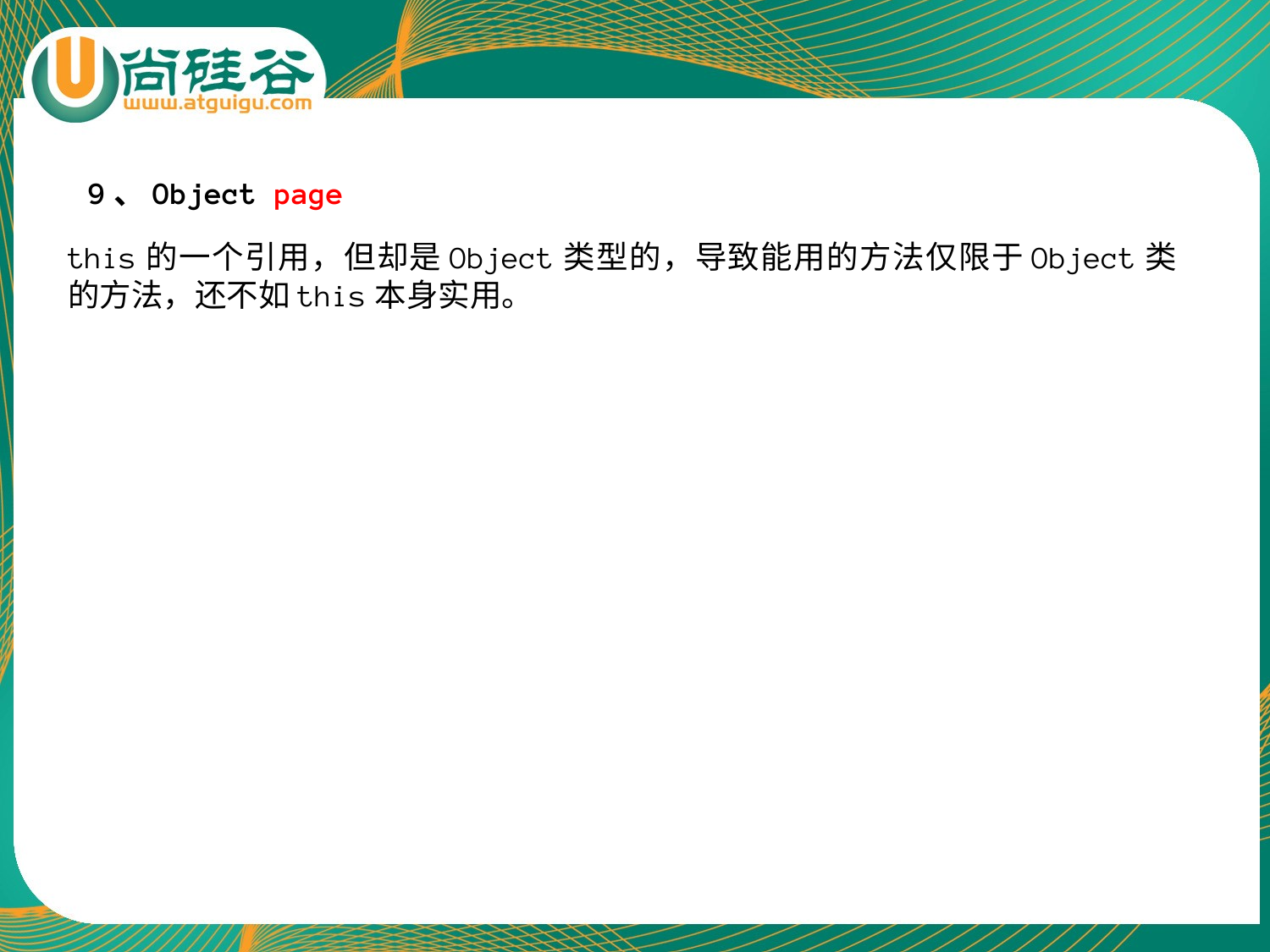

9、Object page
this的一个引用，但却是Object类型的，导致能用的方法仅限于Object类的方法，还不如this本身实用。